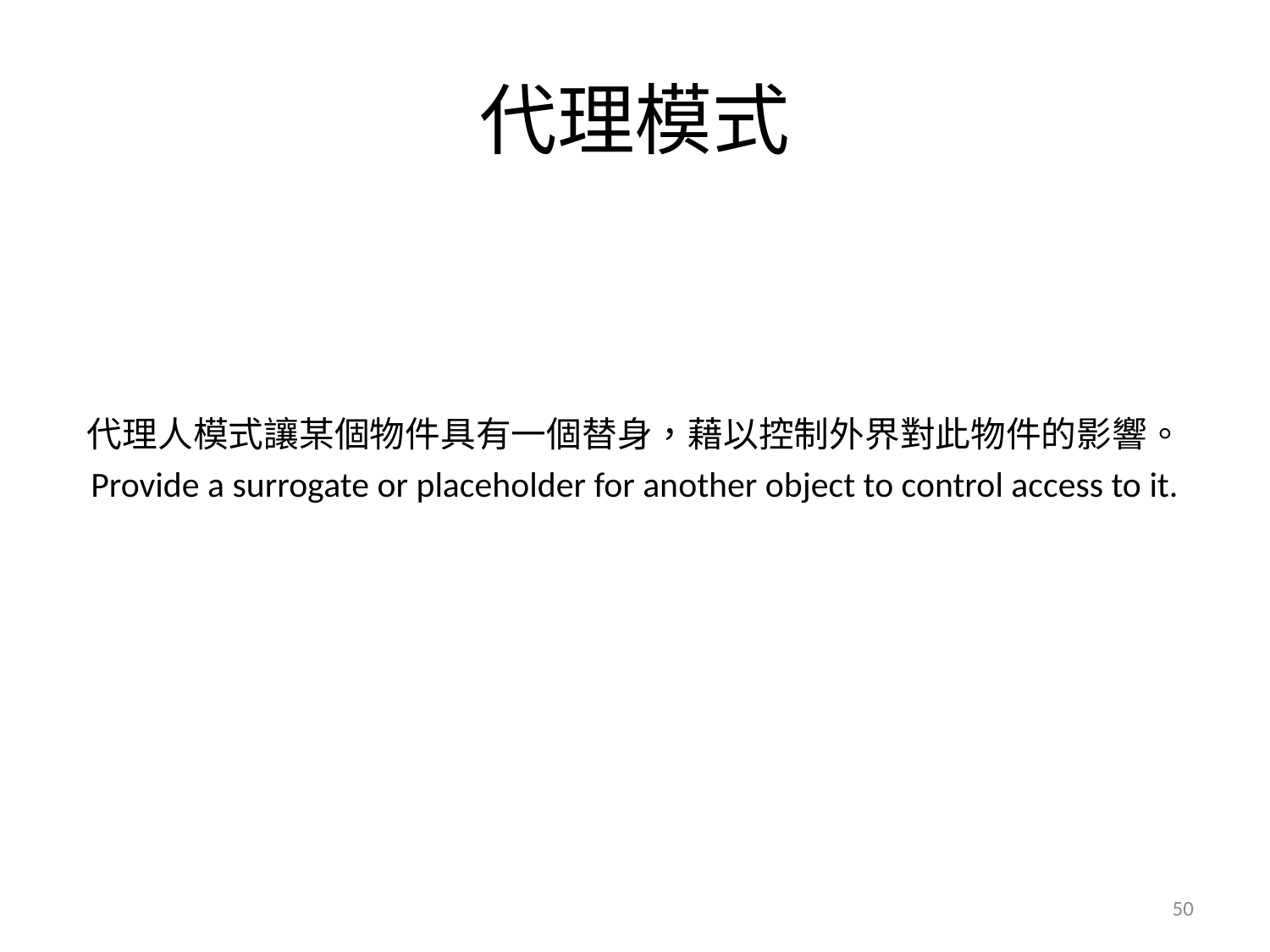

# 代理模式
代理人模式讓某個物件具有一個替身，藉以控制外界對此物件的影響。
Provide a surrogate or placeholder for another object to control access to it.

50